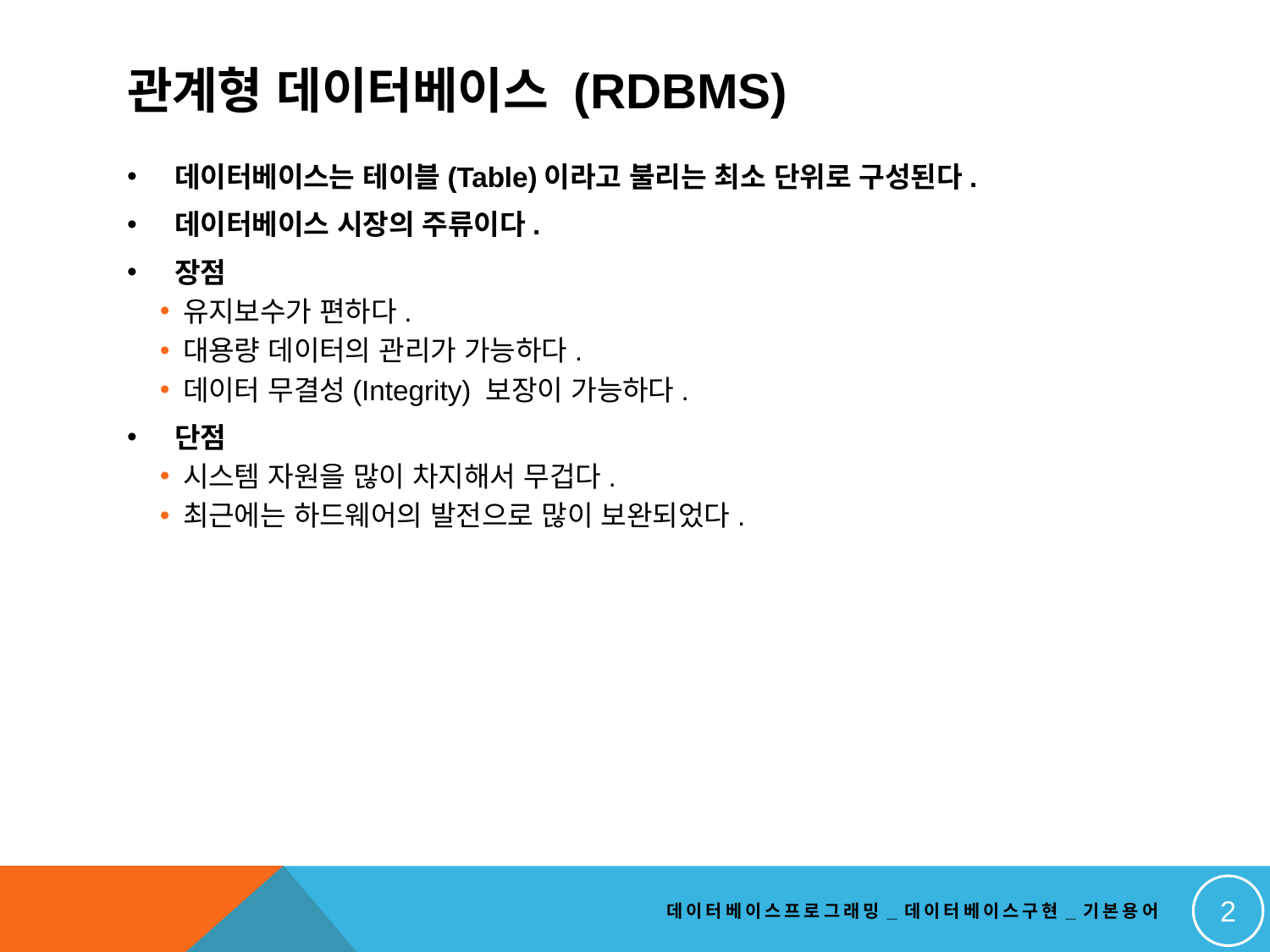

# 관계형 데이터베이스 (Rdbms)
데이터베이스는 테이블(Table)이라고 불리는 최소 단위로 구성된다.
데이터베이스 시장의 주류이다.
장점
유지보수가 편하다.
대용량 데이터의 관리가 가능하다.
데이터 무결성(Integrity) 보장이 가능하다.
단점
시스템 자원을 많이 차지해서 무겁다.
최근에는 하드웨어의 발전으로 많이 보완되었다.
2
데이터베이스프로그래밍_데이터베이스구현_기본용어